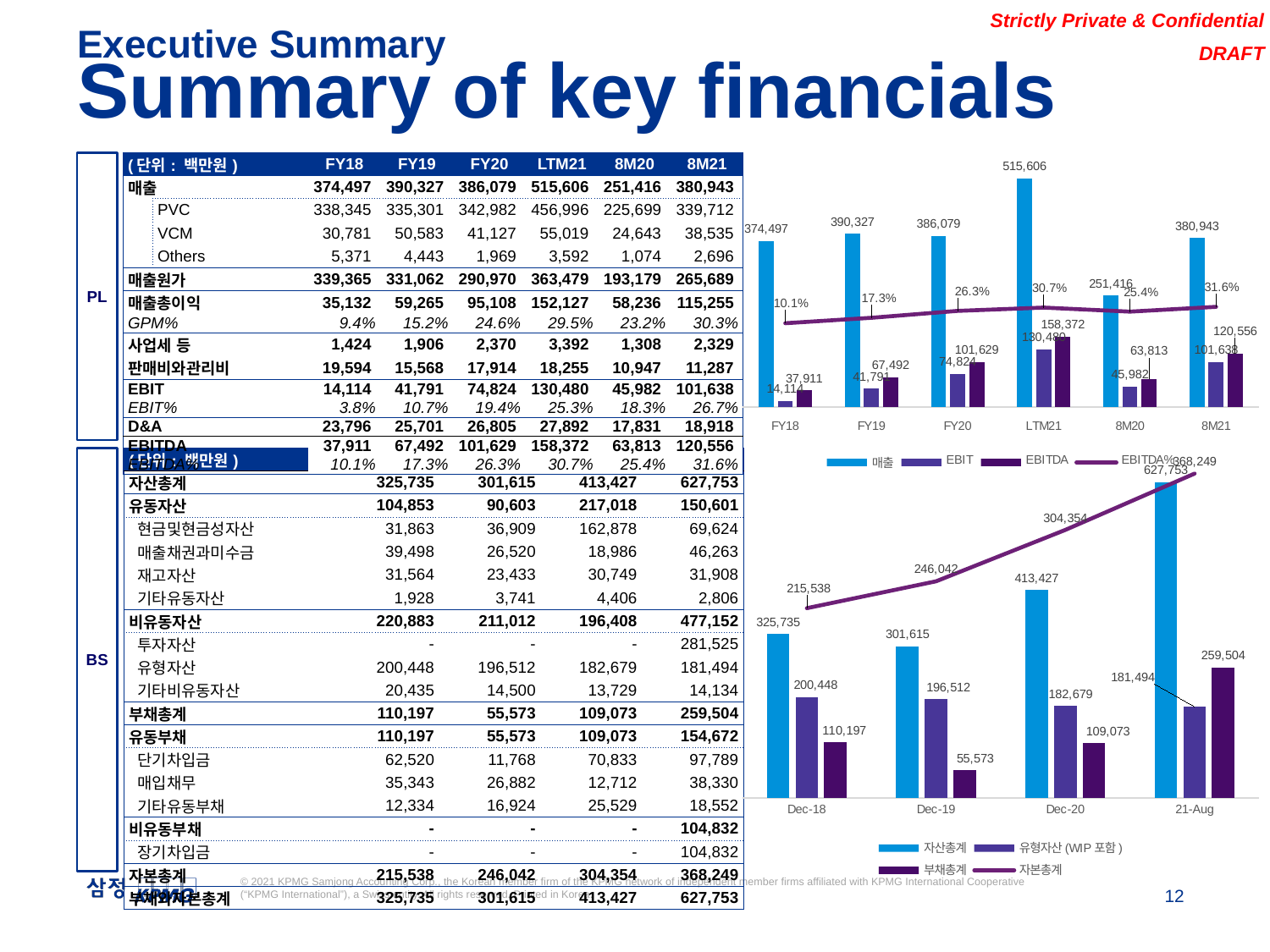

Executive Summary
Summary of key financials

### Chart

| Category | 매출 | EBIT | EBITDA | EBITDA% |
|---|---|---|---|---|
| FY18 | 374496.88076968543 | 14114.413178145194 | 37910.69168885009 | 0.10123099453040589 |
| FY19 | 390326.9061845019 | 41791.16692069645 | 67492.29876254436 | 0.17291223764790054 |
| FY20 | 386078.5056276954 | 74823.74528210261 | 101628.86001844084 | 0.26323366501123985 |
| LTM21 | 515606.10873315047 | 130480.07698269433 | 158371.8749322241 | 0.3071567079012028 |
| 8M20 | 251415.70103090076 | 45981.96180462786 | 63813.157039145364 | 0.25381532170619003 |
| 8M21 | 380943.3041363558 | 101638.29350521967 | 120556.17195292874 | 0.316467491734089 |
| (단위: 백만원) |  | FY18 | FY19 | FY20 | LTM21 | 8M20 | 8M21 |
| --- | --- | --- | --- | --- | --- | --- | --- |
| 매출 |  | 374,497 | 390,327 | 386,079 | 515,606 | 251,416 | 380,943 |
|  | PVC | 338,345 | 335,301 | 342,982 | 456,996 | 225,699 | 339,712 |
|  | VCM | 30,781 | 50,583 | 41,127 | 55,019 | 24,643 | 38,535 |
|  | Others | 5,371 | 4,443 | 1,969 | 3,592 | 1,074 | 2,696 |
| 매출원가 |  | 339,365 | 331,062 | 290,970 | 363,479 | 193,179 | 265,689 |
| 매출총이익 |  | 35,132 | 59,265 | 95,108 | 152,127 | 58,236 | 115,255 |
| GPM% |  | 9.4% | 15.2% | 24.6% | 29.5% | 23.2% | 30.3% |
| 사업세 등 |  | 1,424 | 1,906 | 2,370 | 3,392 | 1,308 | 2,329 |
| 판매비와관리비 |  | 19,594 | 15,568 | 17,914 | 18,255 | 10,947 | 11,287 |
| EBIT |  | 14,114 | 41,791 | 74,824 | 130,480 | 45,982 | 101,638 |
| EBIT% |  | 3.8% | 10.7% | 19.4% | 25.3% | 18.3% | 26.7% |
| D&A |  | 23,796 | 25,701 | 26,805 | 27,892 | 17,831 | 18,918 |
| EBITDA |  | 37,911 | 67,492 | 101,629 | 158,372 | 63,813 | 120,556 |
| EBITDA% |  | 10.1% | 17.3% | 26.3% | 30.7% | 25.4% | 31.6% |
PL

### Chart

| Category | 자산총계 | 유형자산(WIP포함) | 부채총계 | 자본총계 |
|---|---|---|---|---|
| Dec-18 | 325735.1907039931 | 200448.02150995436 | 110197.1149861348 | 215538.07571785836 |
| Dec-19 | 301615.0100304676 | 196511.63856552762 | 55572.93557842259 | 246042.07445204494 |
| Dec-20 | 413426.60926699435 | 182679.12182340396 | 109072.84798699924 | 304353.76127999515 |
| 21-Aug | 627752.740080285 | 181493.76662694718 | 259504.05938710057 | 368248.68069318443 |
| (단위: 백만원) | Dec 18 | Dec 19 | Dec 20 | Aug 21 |
| --- | --- | --- | --- | --- |
| 자산총계 | 325,735 | 301,615 | 413,427 | 627,753 |
| 유동자산 | 104,853 | 90,603 | 217,018 | 150,601 |
| 현금및현금성자산 | 31,863 | 36,909 | 162,878 | 69,624 |
| 매출채권과미수금 | 39,498 | 26,520 | 18,986 | 46,263 |
| 재고자산 | 31,564 | 23,433 | 30,749 | 31,908 |
| 기타유동자산 | 1,928 | 3,741 | 4,406 | 2,806 |
| 비유동자산 | 220,883 | 211,012 | 196,408 | 477,152 |
| 투자자산 | - | - | - | 281,525 |
| 유형자산 | 200,448 | 196,512 | 182,679 | 181,494 |
| 기타비유동자산 | 20,435 | 14,500 | 13,729 | 14,134 |
| 부채총계 | 110,197 | 55,573 | 109,073 | 259,504 |
| 유동부채 | 110,197 | 55,573 | 109,073 | 154,672 |
| 단기차입금 | 62,520 | 11,768 | 70,833 | 97,789 |
| 매입채무 | 35,343 | 26,882 | 12,712 | 38,330 |
| 기타유동부채 | 12,334 | 16,924 | 25,529 | 18,552 |
| 비유동부채 | - | - | - | 104,832 |
| 장기차입금 | - | - | - | 104,832 |
| 자본총계 | 215,538 | 246,042 | 304,354 | 368,249 |
| 부채와자본총계 | 325,735 | 301,615 | 413,427 | 627,753 |
BS